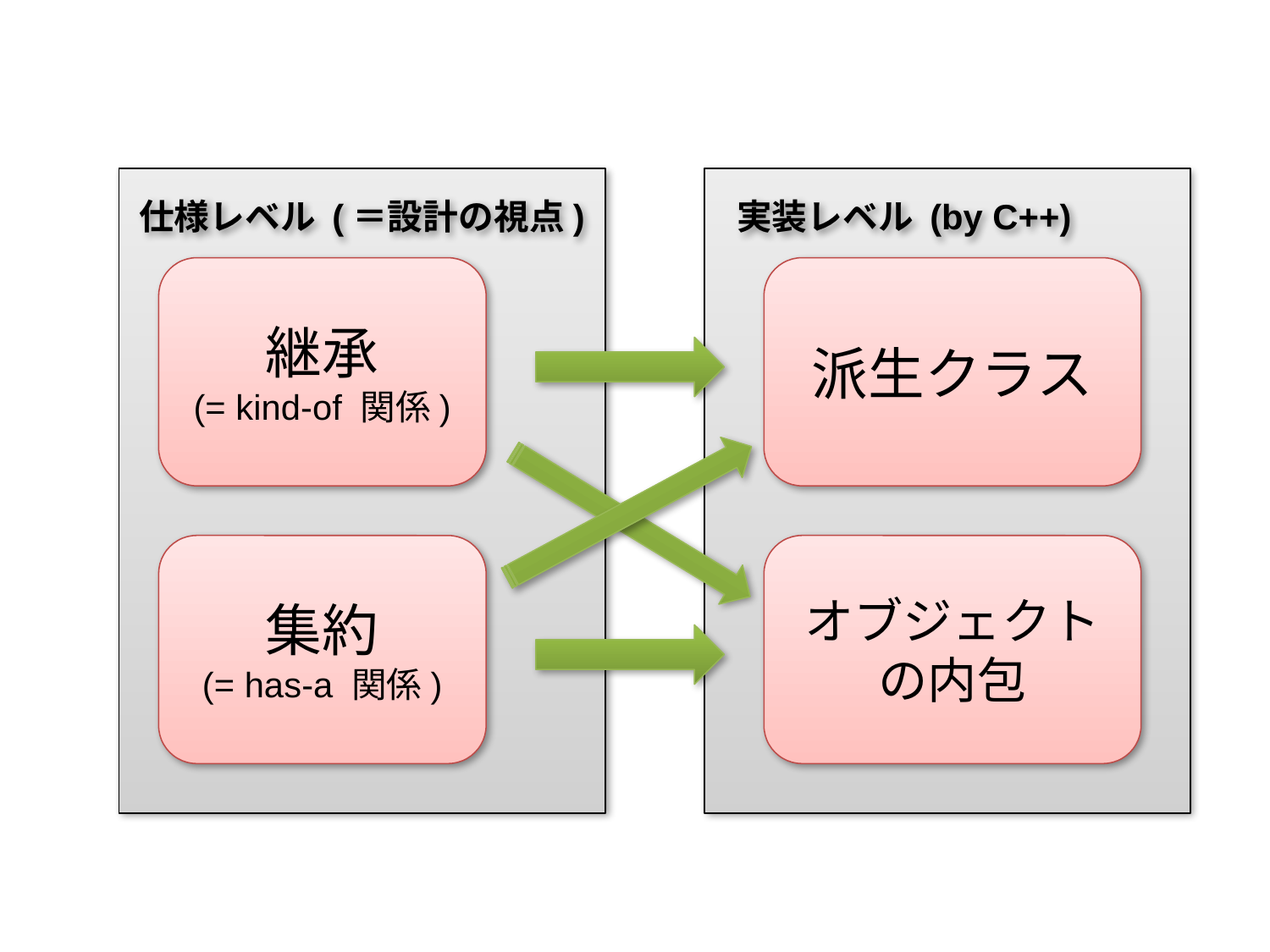

仕様レベル (＝設計の視点)
実装レベル (by C++)
継承
(= kind-of 関係)
派生クラス

集約
(= has-a 関係)
オブジェクトの内包